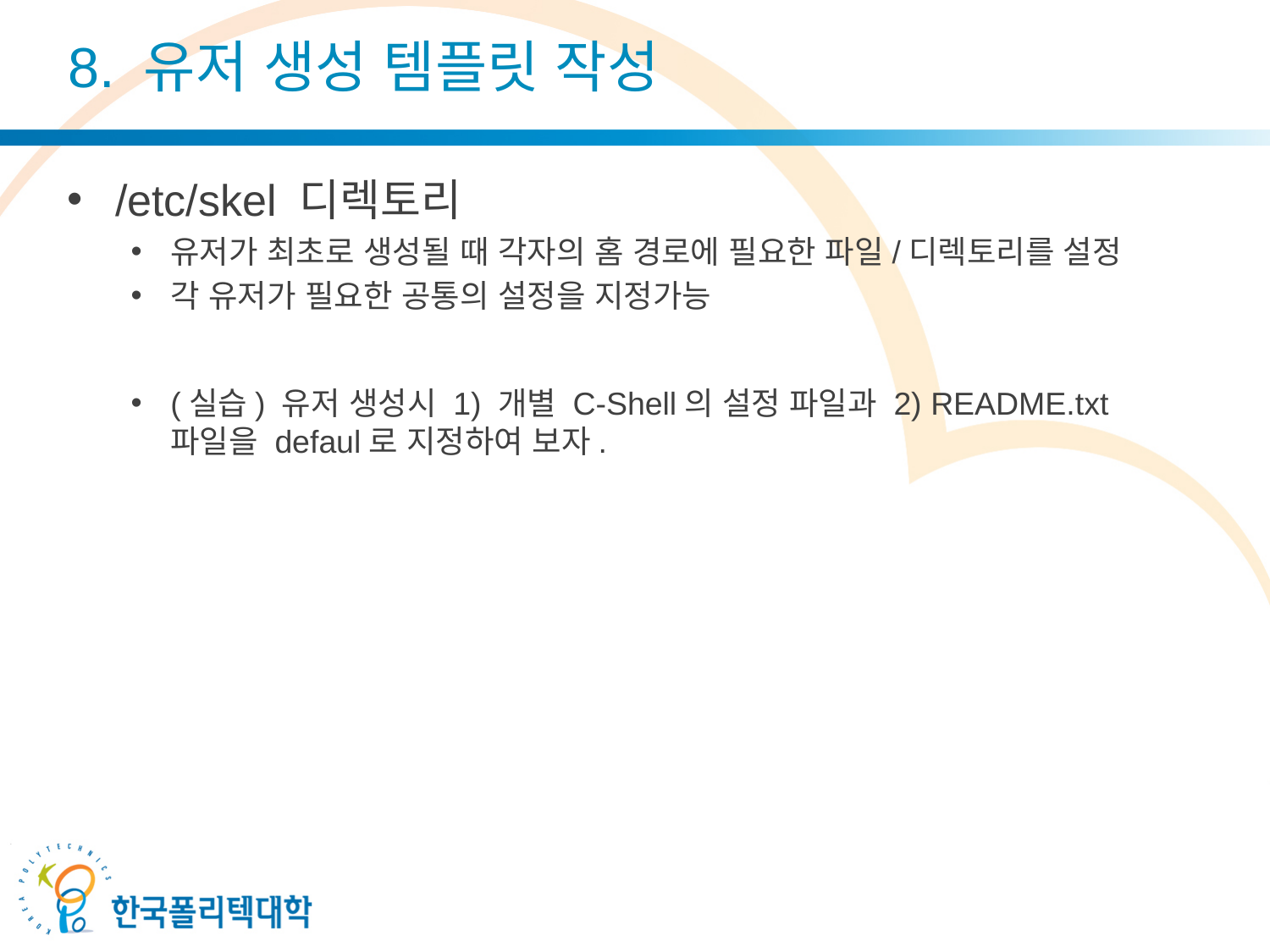

# 8. 유저 생성 템플릿 작성
/etc/skel 디렉토리
유저가 최초로 생성될 때 각자의 홈 경로에 필요한 파일/디렉토리를 설정
각 유저가 필요한 공통의 설정을 지정가능

(실습) 유저 생성시 1) 개별 C-Shell의 설정 파일과 2) README.txt파일을 defaul로 지정하여 보자.